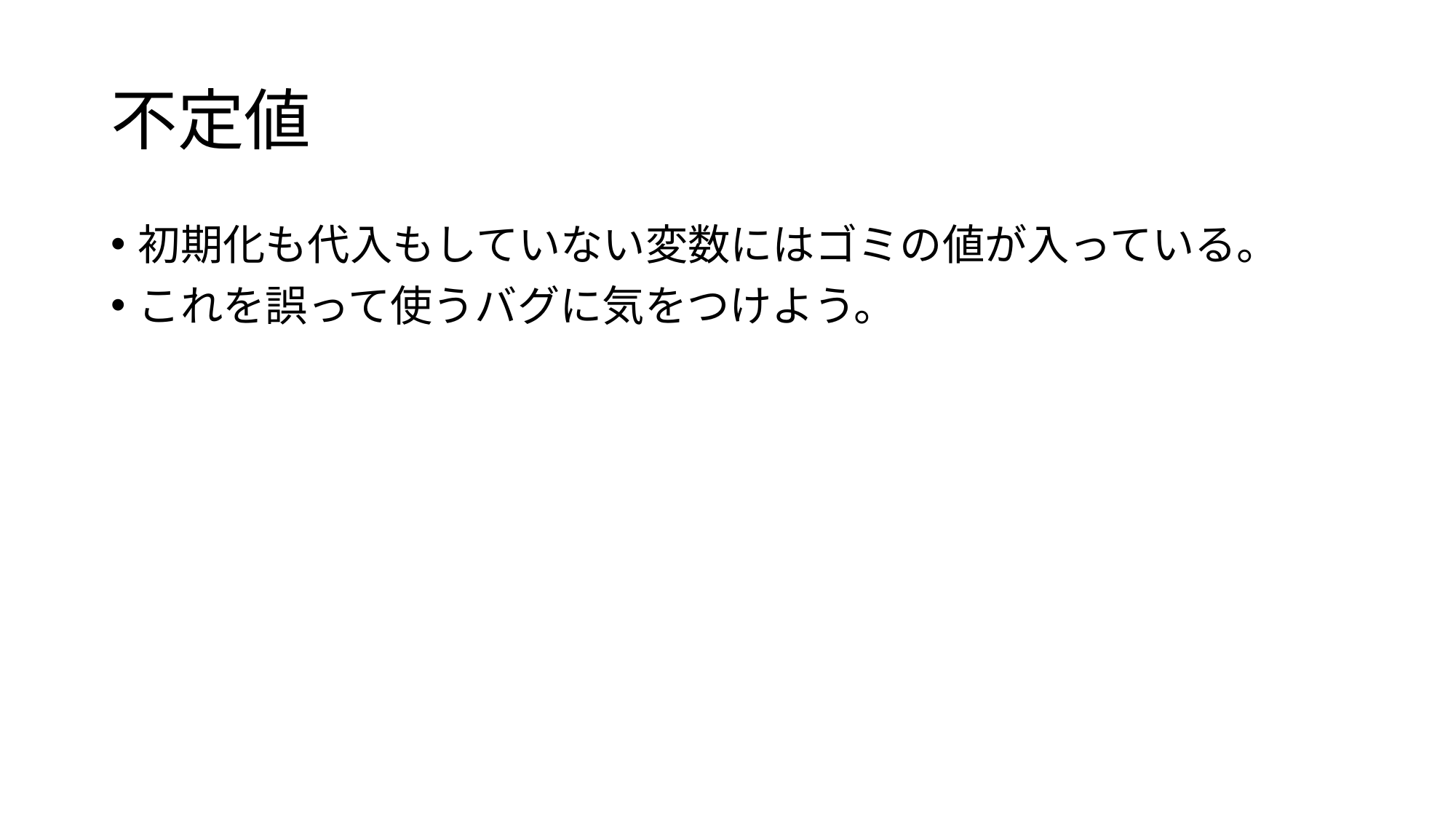

# 不定値
初期化も代入もしていない変数にはゴミの値が入っている。
これを誤って使うバグに気をつけよう。